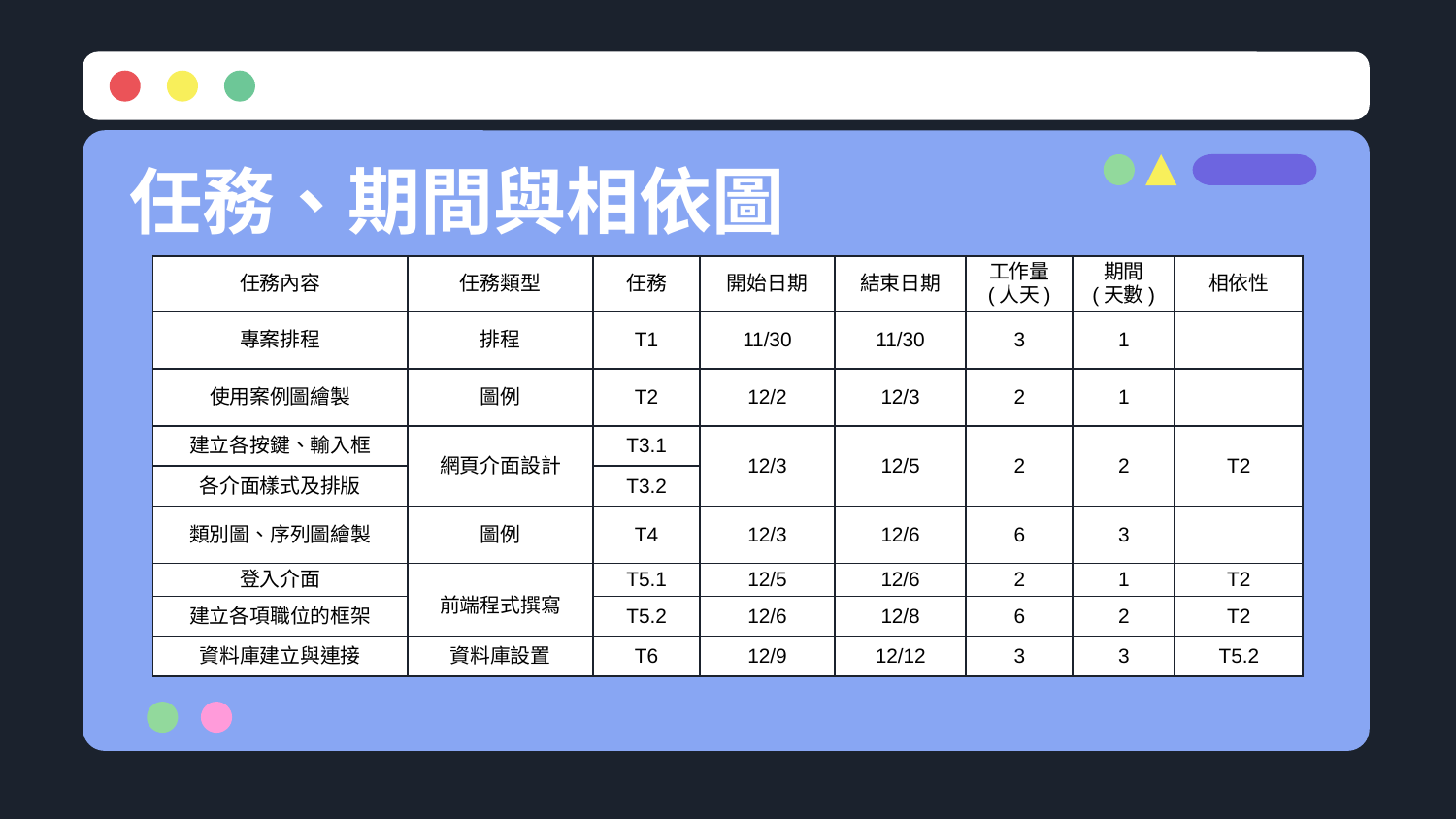

# 任務、期間與相依圖
| 任務內容 | 任務類型 | 任務 | 開始日期 | 結束日期 | 工作量 (人天) | 期間 (天數) | 相依性 |
| --- | --- | --- | --- | --- | --- | --- | --- |
| 專案排程 | 排程 | T1 | 11/30 | 11/30 | 3 | 1 |  |
| 使用案例圖繪製 | 圖例 | T2 | 12/2 | 12/3 | 2 | 1 |  |
| 建立各按鍵、輸入框 | 網頁介面設計 | T3.1 | 12/3 | 12/5 | 2 | 2 | T2 |
| 各介面樣式及排版 |  | T3.2 |  |  |  |  |  |
| 類別圖、序列圖繪製 | 圖例 | T4 | 12/3 | 12/6 | 6 | 3 |  |
| 登入介面 | 前端程式撰寫 | T5.1 | 12/5 | 12/6 | 2 | 1 | T2 |
| 建立各項職位的框架 |  | T5.2 | 12/6 | 12/8 | 6 | 2 | T2 |
| 資料庫建立與連接 | 資料庫設置 | T6 | 12/9 | 12/12 | 3 | 3 | T5.2 |